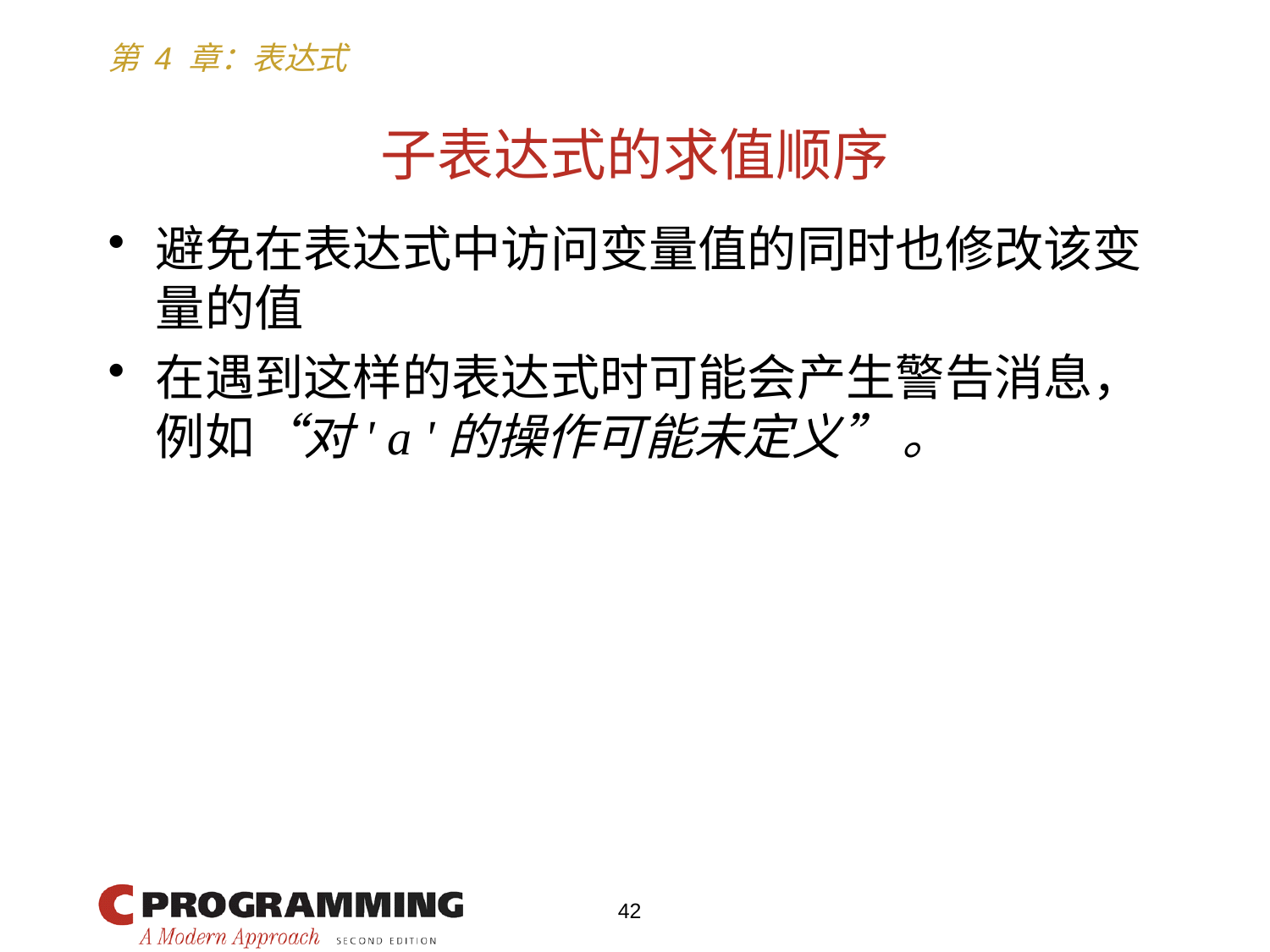

# 子表达式的求值顺序
避免在表达式中访问变量值的同时也修改该变量的值
在遇到这样的表达式时可能会产生警告消息，例如“对' a '的操作可能未定义” 。

42